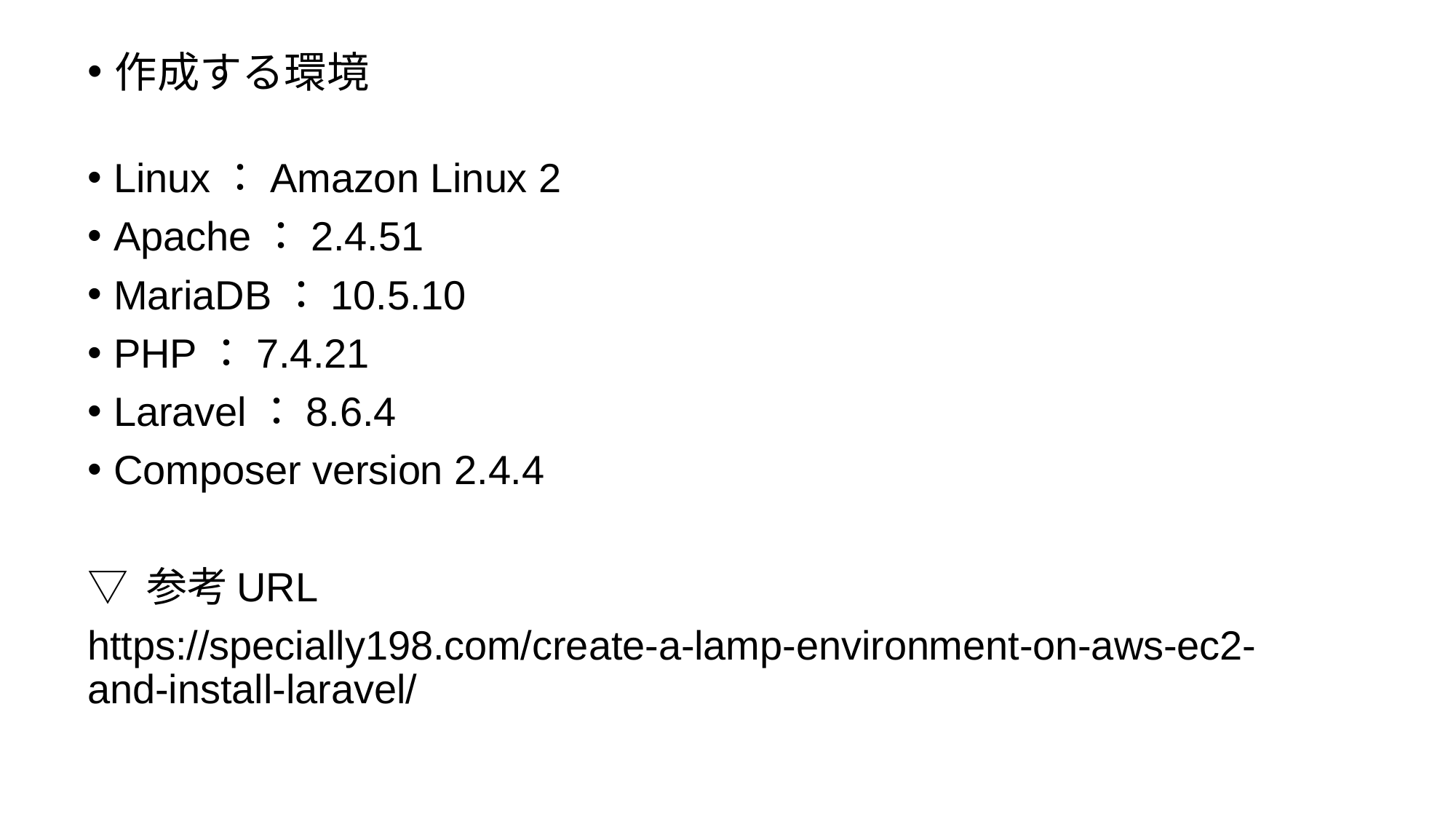

作成する環境
Linux：Amazon Linux 2
Apache：2.4.51
MariaDB：10.5.10
PHP：7.4.21
Laravel：8.6.4
Composer version 2.4.4

▽ 参考URL
https://specially198.com/create-a-lamp-environment-on-aws-ec2-and-install-laravel/